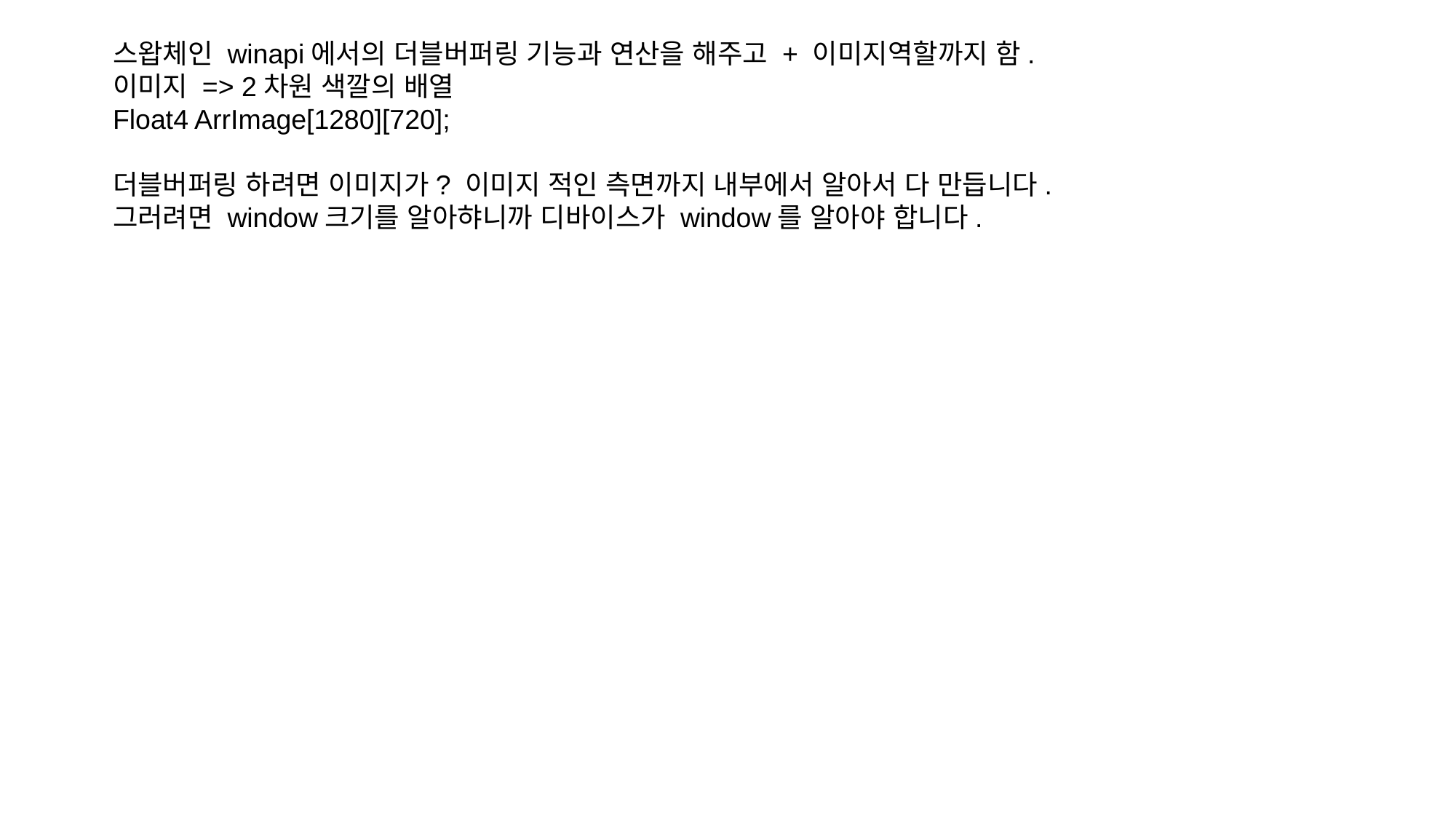

스왑체인 winapi에서의 더블버퍼링 기능과 연산을 해주고 + 이미지역할까지 함.
이미지 => 2차원 색깔의 배열
Float4 ArrImage[1280][720];

더블버퍼링 하려면 이미지가? 이미지 적인 측면까지 내부에서 알아서 다 만듭니다.
그러려면 window크기를 알아햐니까 디바이스가 window를 알아야 합니다.